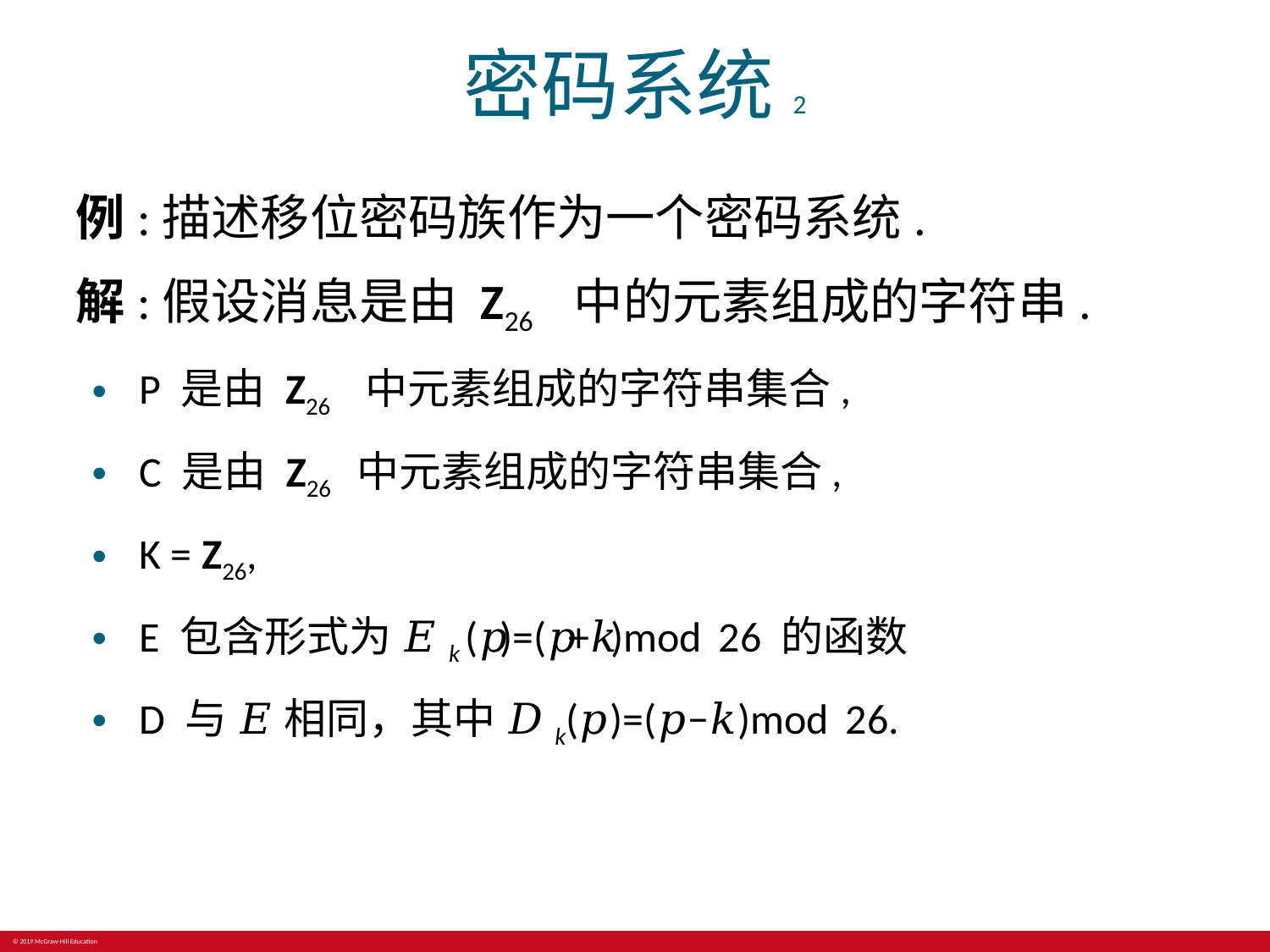

# 密码系统2
例:描述移位密码族作为一个密码系统.
解:假设消息是由 Z26 ​  中的元素组成的字符串.
P 是由 Z26 ​  中元素组成的字符串集合,
C 是由 Z26 ​ 中元素组成的字符串集合,
K = Z26,
E 包含形式为 𝐸k (𝑝)=(𝑝+𝑘)mod  26 的函数
D 与 𝐸 相同，其中 𝐷k(𝑝)=(𝑝−𝑘)mod  26.